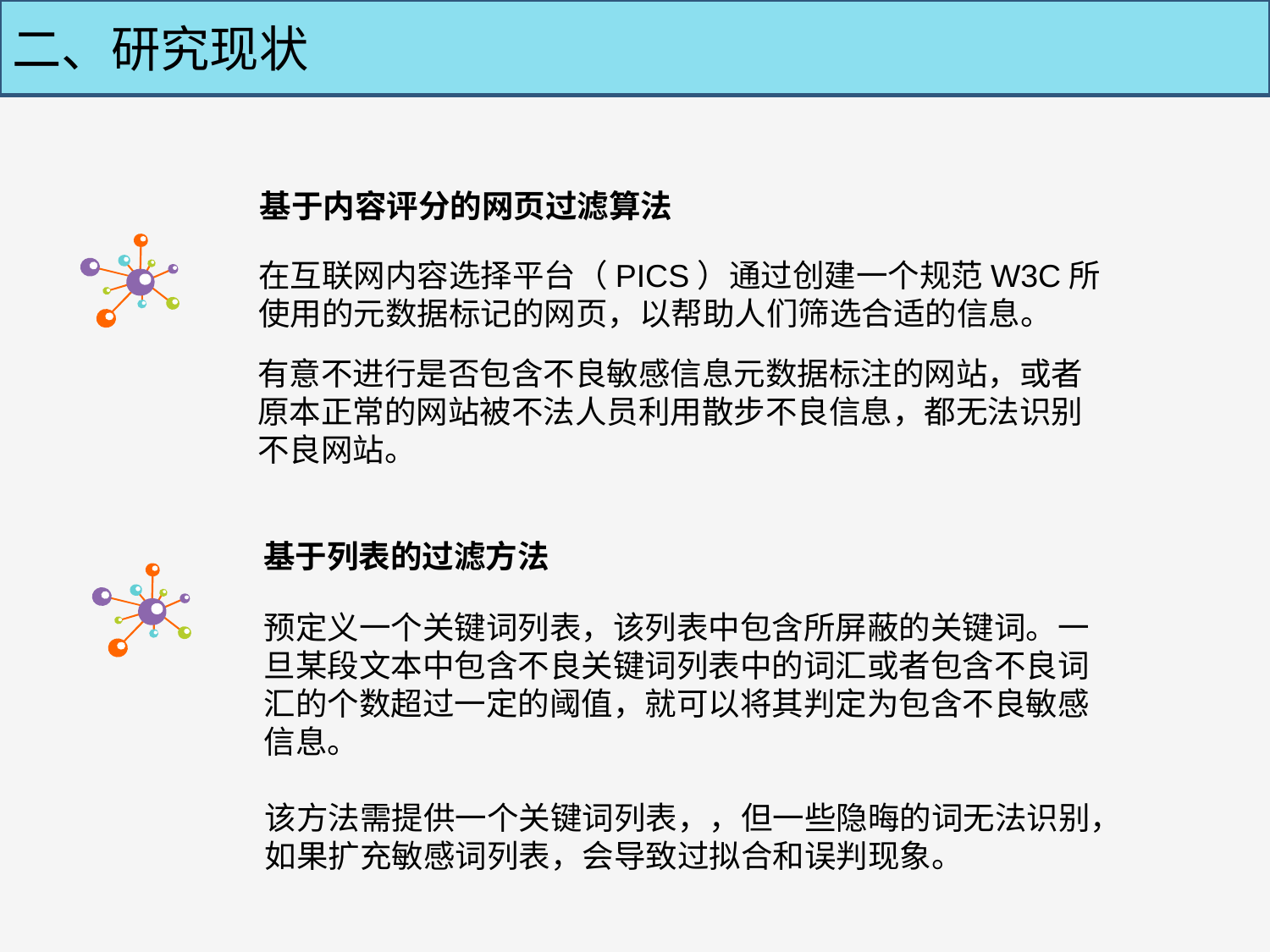

二、研究现状
基于内容评分的网页过滤算法

在互联网内容选择平台（PICS）通过创建一个规范W3C所使用的元数据标记的网页，以帮助人们筛选合适的信息。

有意不进行是否包含不良敏感信息元数据标注的网站，或者原本正常的网站被不法人员利用散步不良信息，都无法识别不良网站。
基于列表的过滤方法

预定义一个关键词列表，该列表中包含所屏蔽的关键词。一旦某段文本中包含不良关键词列表中的词汇或者包含不良词汇的个数超过一定的阈值，就可以将其判定为包含不良敏感信息。

该方法需提供一个关键词列表，，但一些隐晦的词无法识别，如果扩充敏感词列表，会导致过拟合和误判现象。